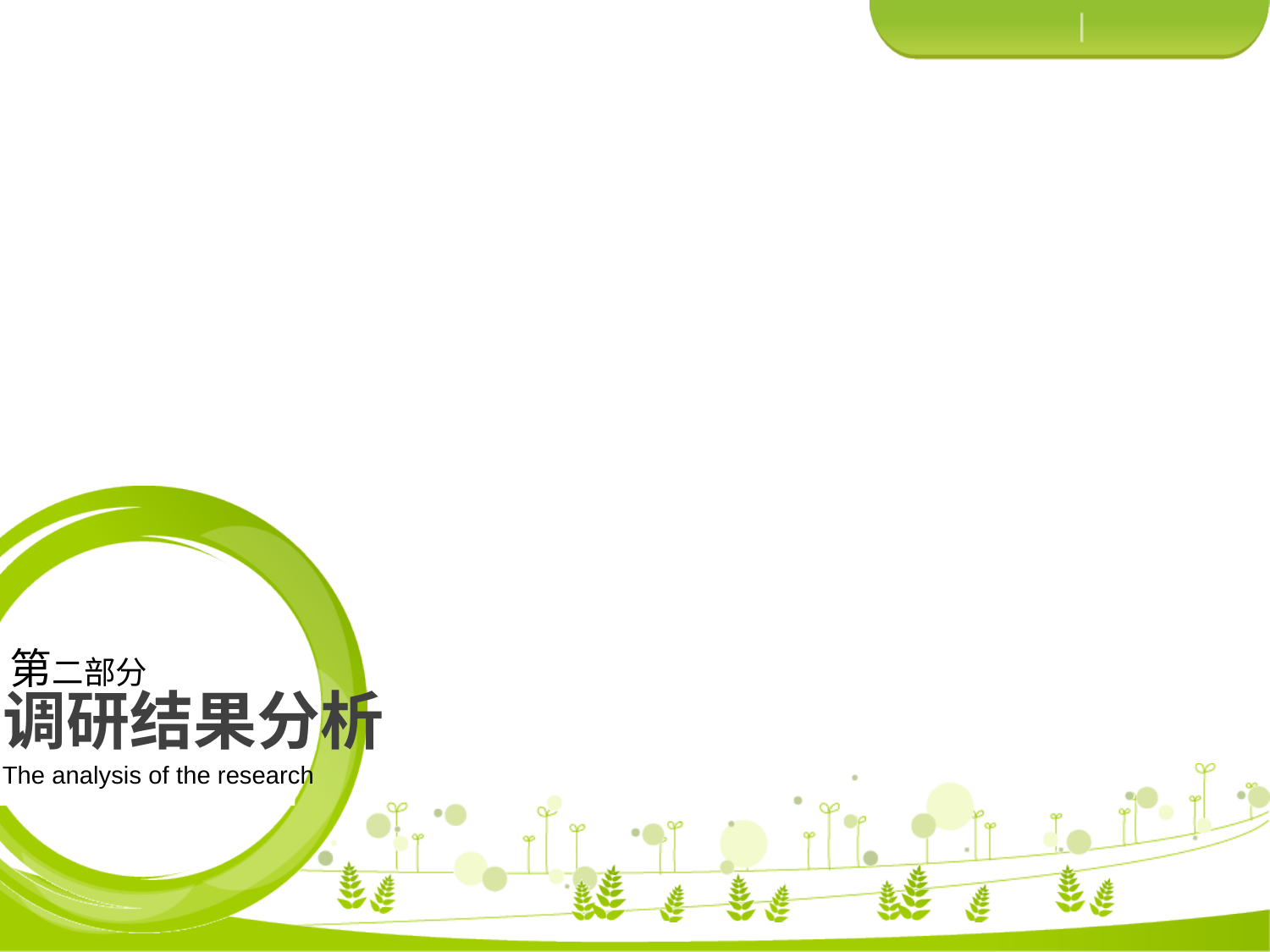

# 调研结果分析

第二部分
The analysis of the research